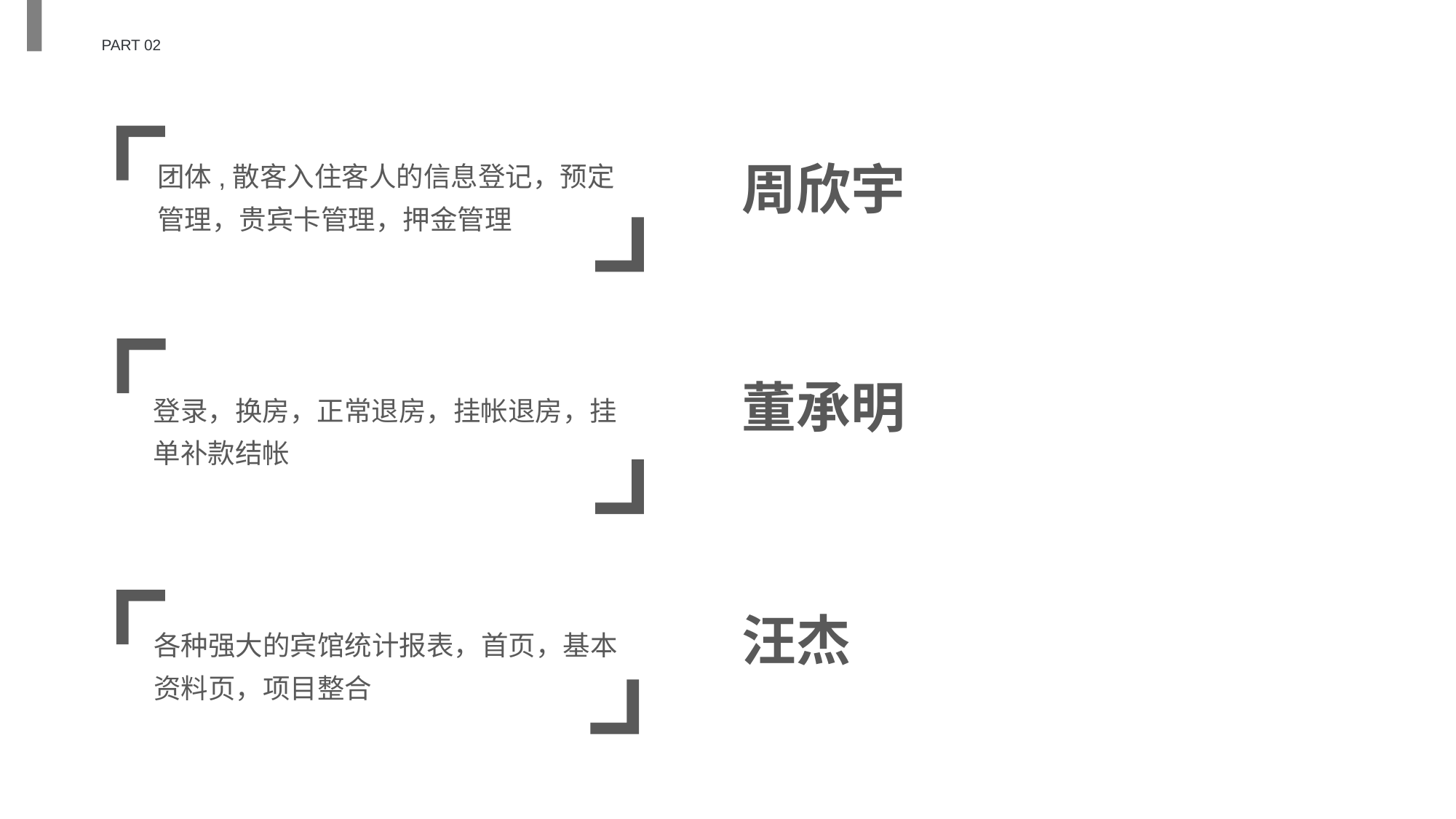

PART 02

团体,散客入住客人的信息登记，预定管理，贵宾卡管理，押金管理
团体,散客入住客人的信息登记.
周欣宇

董承明
登录，换房，正常退房，挂帐退房，挂单补款结帐团体,散客入住客人的信息登记.

汪杰
各种强大的宾馆统计报表，首页，基本资料页，项目整合团体,散客入住客人的信息登记.